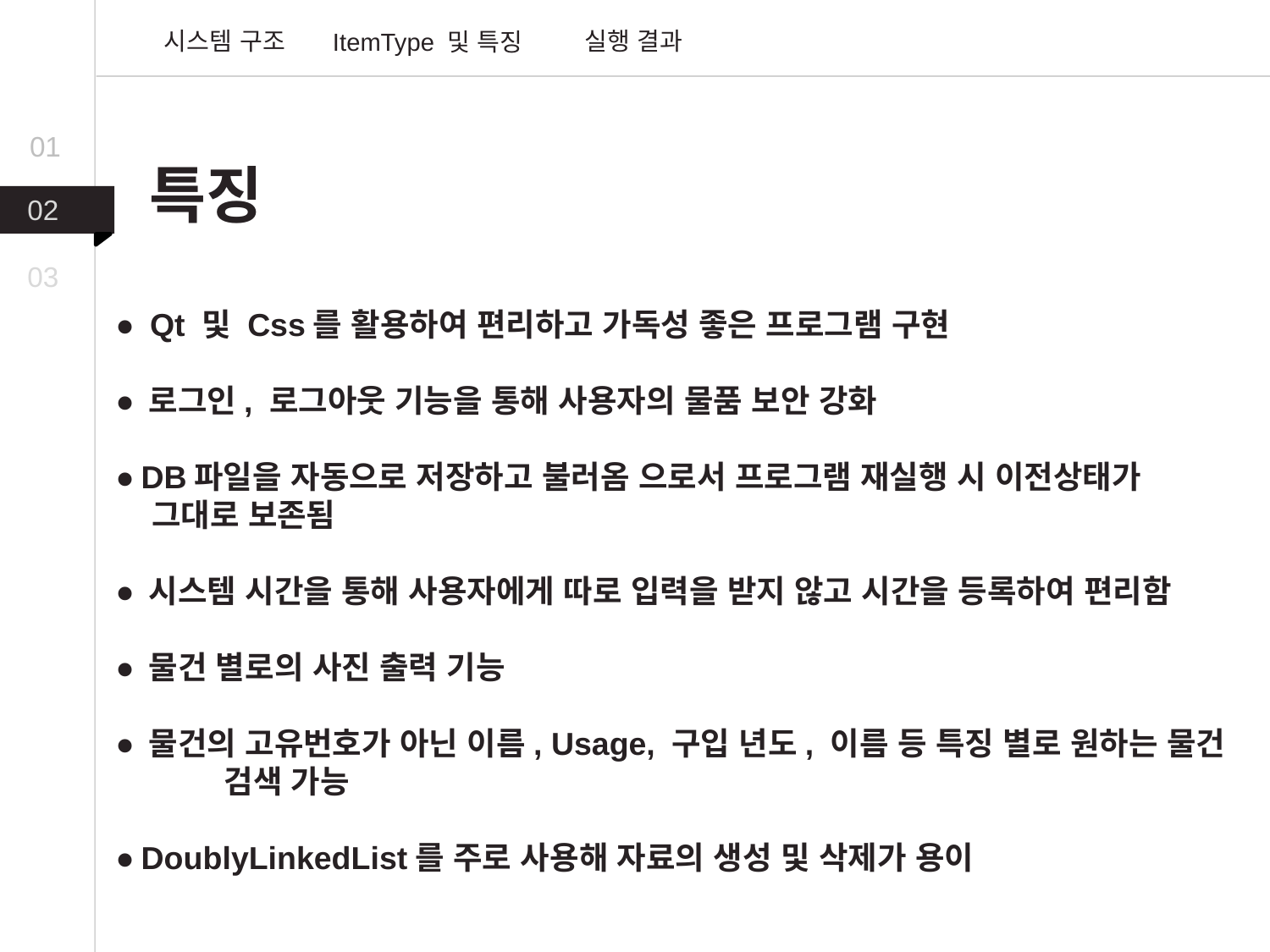

실행 결과
시스템 구조
ItemType 및 특징

 특징

⦁  Qt 및 Css를 활용하여 편리하고 가독성 좋은 프로그램 구현

⦁ 로그인, 로그아웃 기능을 통해 사용자의 물품 보안 강화

⦁ DB파일을 자동으로 저장하고 불러옴 으로서 프로그램 재실행 시 이전상태가
   그대로 보존됨

⦁ 시스템 시간을 통해 사용자에게 따로 입력을 받지 않고 시간을 등록하여 편리함

⦁ 물건 별로의 사진 출력 기능

⦁ 물건의 고유번호가 아닌 이름, Usage, 구입 년도, 이름 등 특징 별로 원하는 물건             검색 가능

⦁ DoublyLinkedList를 주로 사용해 자료의 생성 및 삭제가 용이

01

02

03